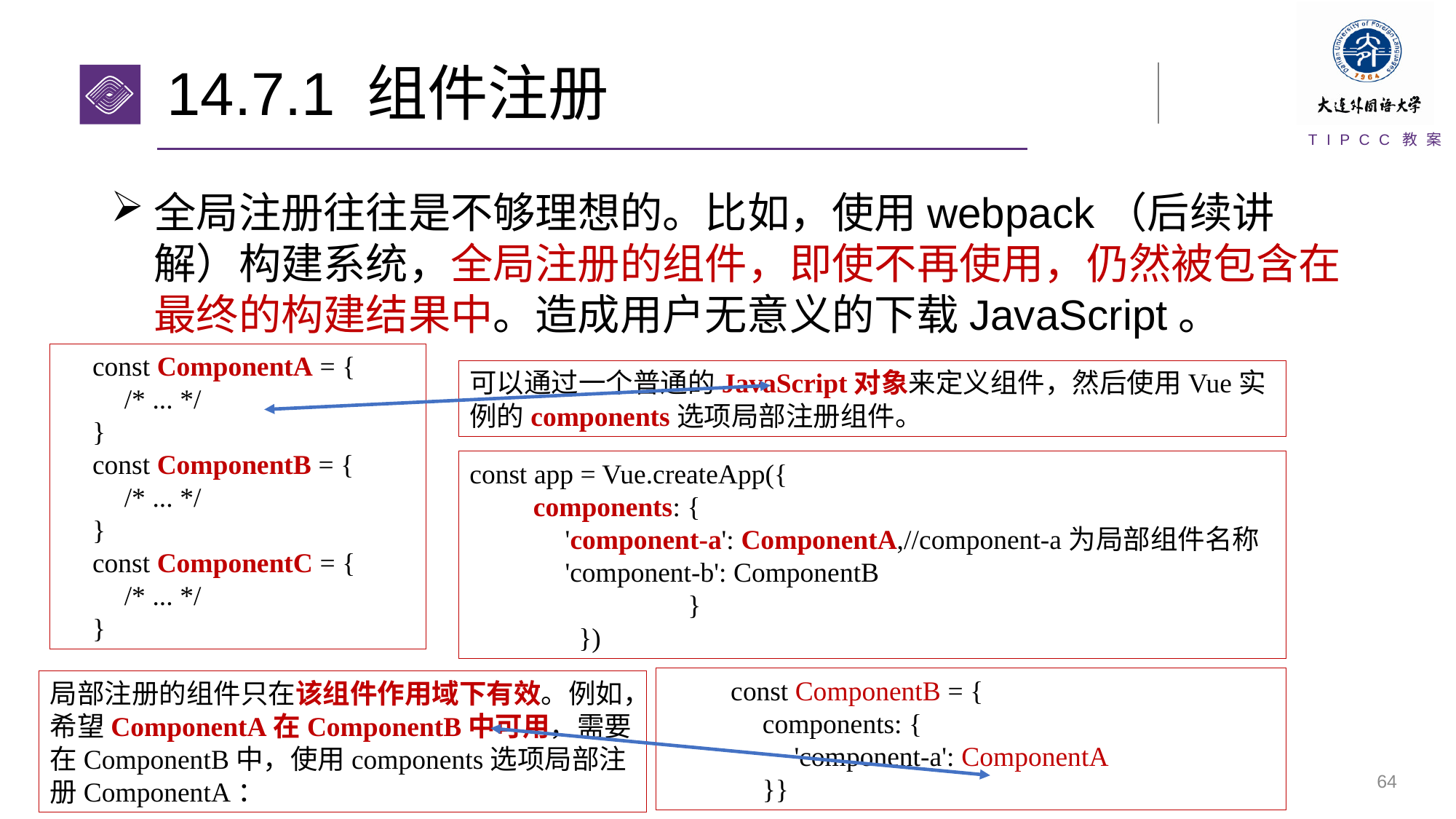

# 14.7.1 组件注册
全局注册往往是不够理想的。比如，使用webpack（后续讲解）构建系统，全局注册的组件，即使不再使用，仍然被包含在最终的构建结果中。造成用户无意义的下载JavaScript。
const ComponentA = {
/* ... */
}
const ComponentB = {
/* ... */
}
const ComponentC = {
/* ... */
}
可以通过一个普通的JavaScript对象来定义组件，然后使用Vue实例的components选项局部注册组件。
const app = Vue.createApp({
components: {
'component-a': ComponentA,//component-a为局部组件名称
'component-b': ComponentB
 		}
 	})
const ComponentB = {
components: {
'component-a': ComponentA
}}
局部注册的组件只在该组件作用域下有效。例如，希望ComponentA在ComponentB中可用，需要在ComponentB中，使用components选项局部注册ComponentA：
64